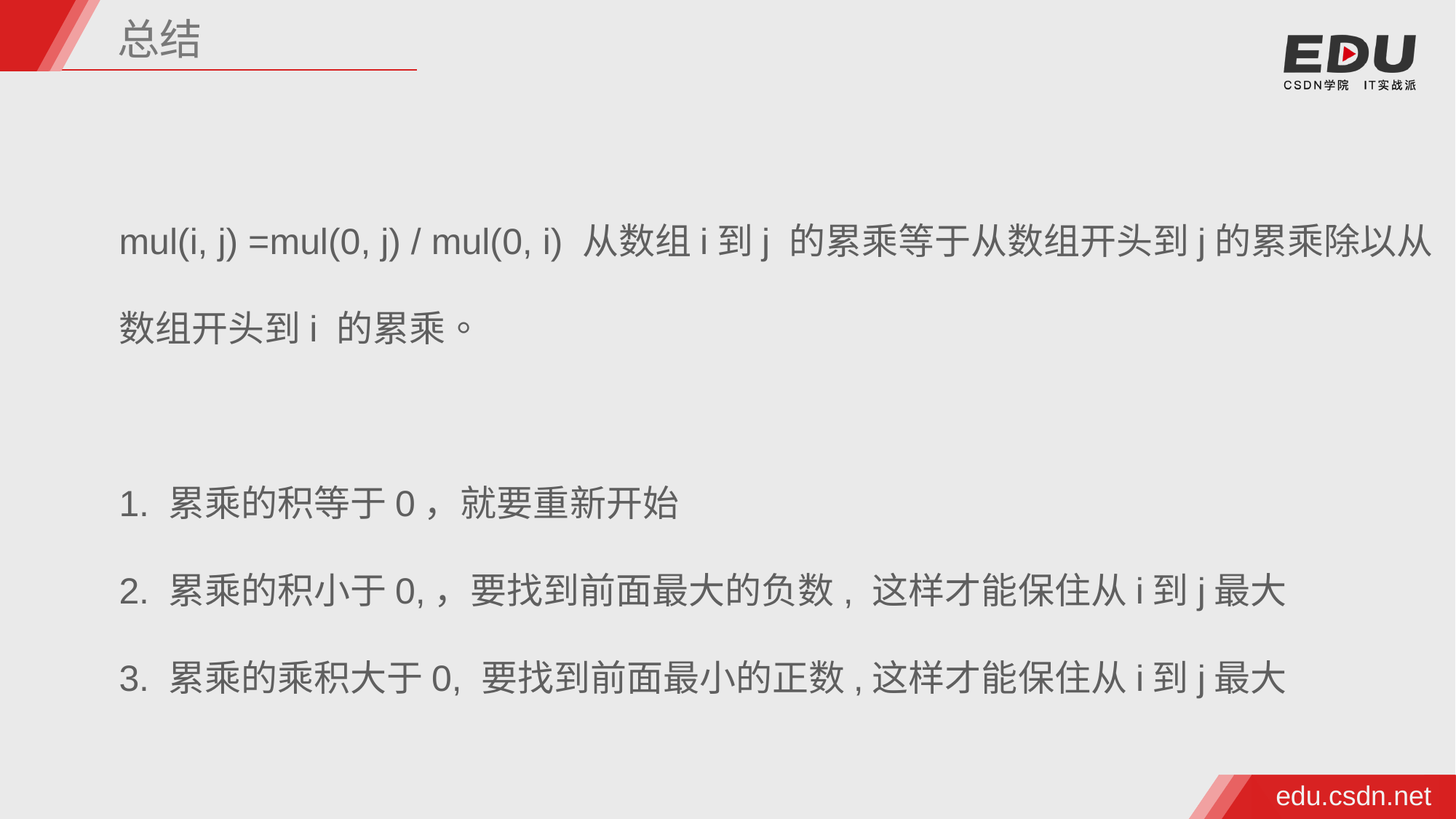

总结
mul(i, j) =mul(0, j) / mul(0, i) 从数组i到j 的累乘等于从数组开头到j的累乘除以从数组开头到i 的累乘。

1. 累乘的积等于0，就要重新开始
2. 累乘的积小于0,，要找到前面最大的负数, 这样才能保住从i到j最大
3. 累乘的乘积大于0, 要找到前面最小的正数,这样才能保住从i到j最大
edu.csdn.net